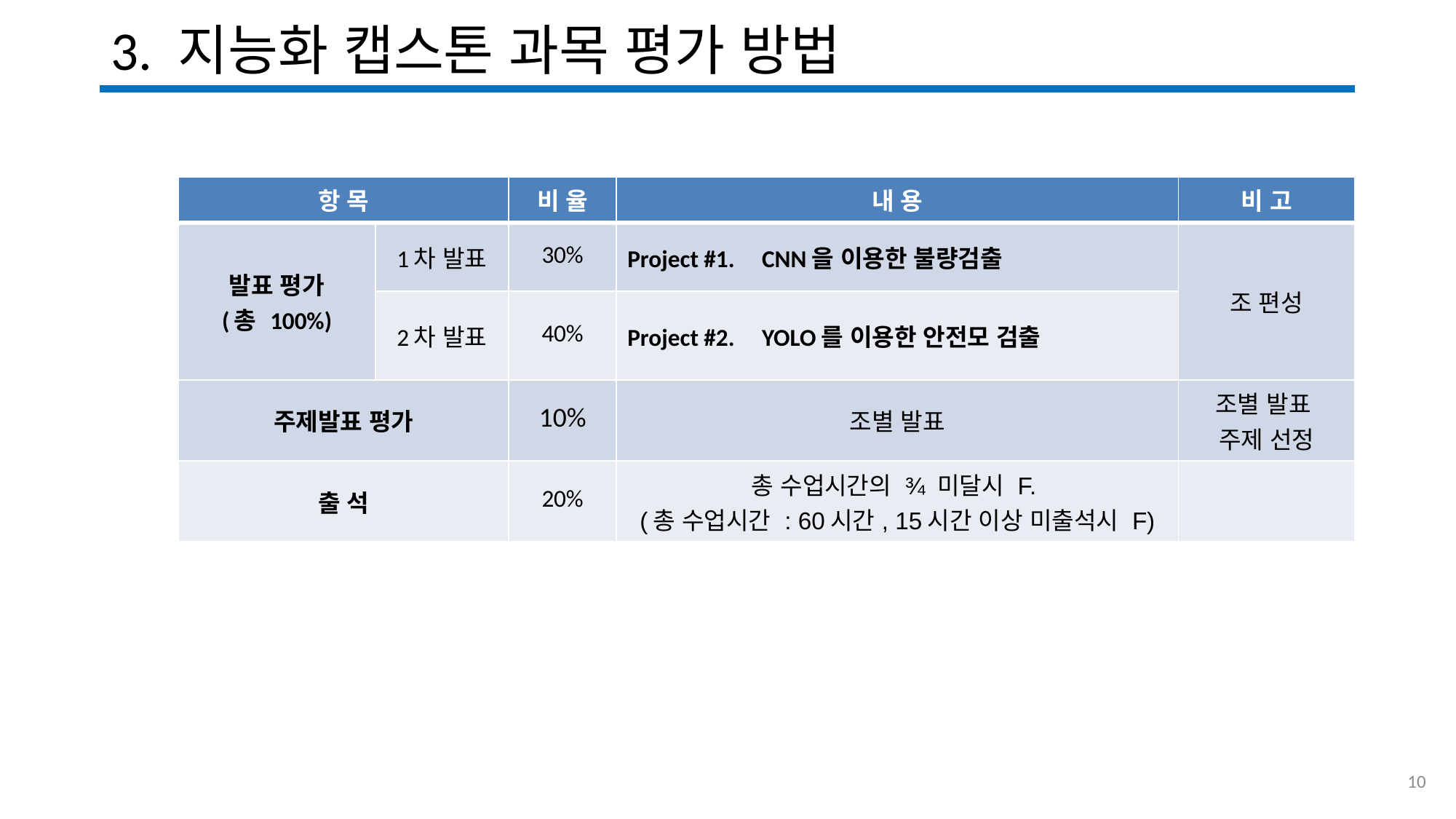

# 3. 지능화 캡스톤 과목 평가 방법

| 항 목 |  | 비 율 | 내 용 | 비 고 |
| --- | --- | --- | --- | --- |
| 발표 평가 (총 100%) | 1차 발표 | 30% | Project #1. CNN을 이용한 불량검출 | 조 편성 |
|  | 2차 발표 | 40% | Project #2. YOLO를 이용한 안전모 검출 |  |
| 주제발표 평가 |  | 10% | 조별 발표 | 조별 발표 주제 선정 |
| 출 석 |  | 20% | 총 수업시간의 ¾ 미달시 F. (총 수업시간 : 60시간, 15시간 이상 미출석시 F) |  |
10